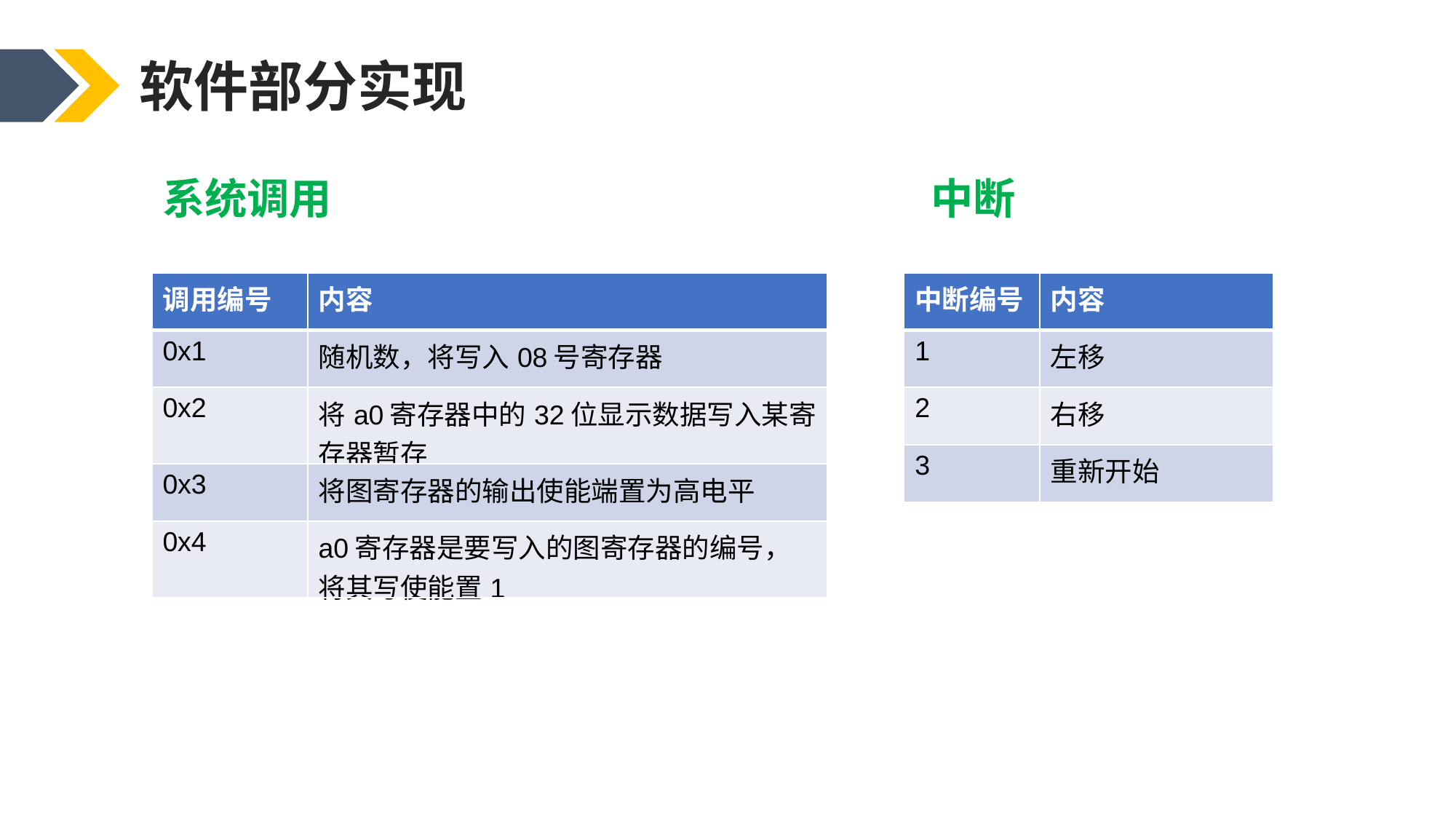

软件部分实现

系统调用
中断
| 调用编号 | 内容 |
| --- | --- |
| 0x1 | 随机数，将写入08号寄存器 |
| 0x2 | 将a0寄存器中的32位显示数据写入某寄存器暂存 |
| 0x3 | 将图寄存器的输出使能端置为高电平 |
| 0x4 | a0寄存器是要写入的图寄存器的编号，将其写使能置1 |
| 中断编号 | 内容 |
| --- | --- |
| 1 | 左移 |
| 2 | 右移 |
| 3 | 重新开始 |